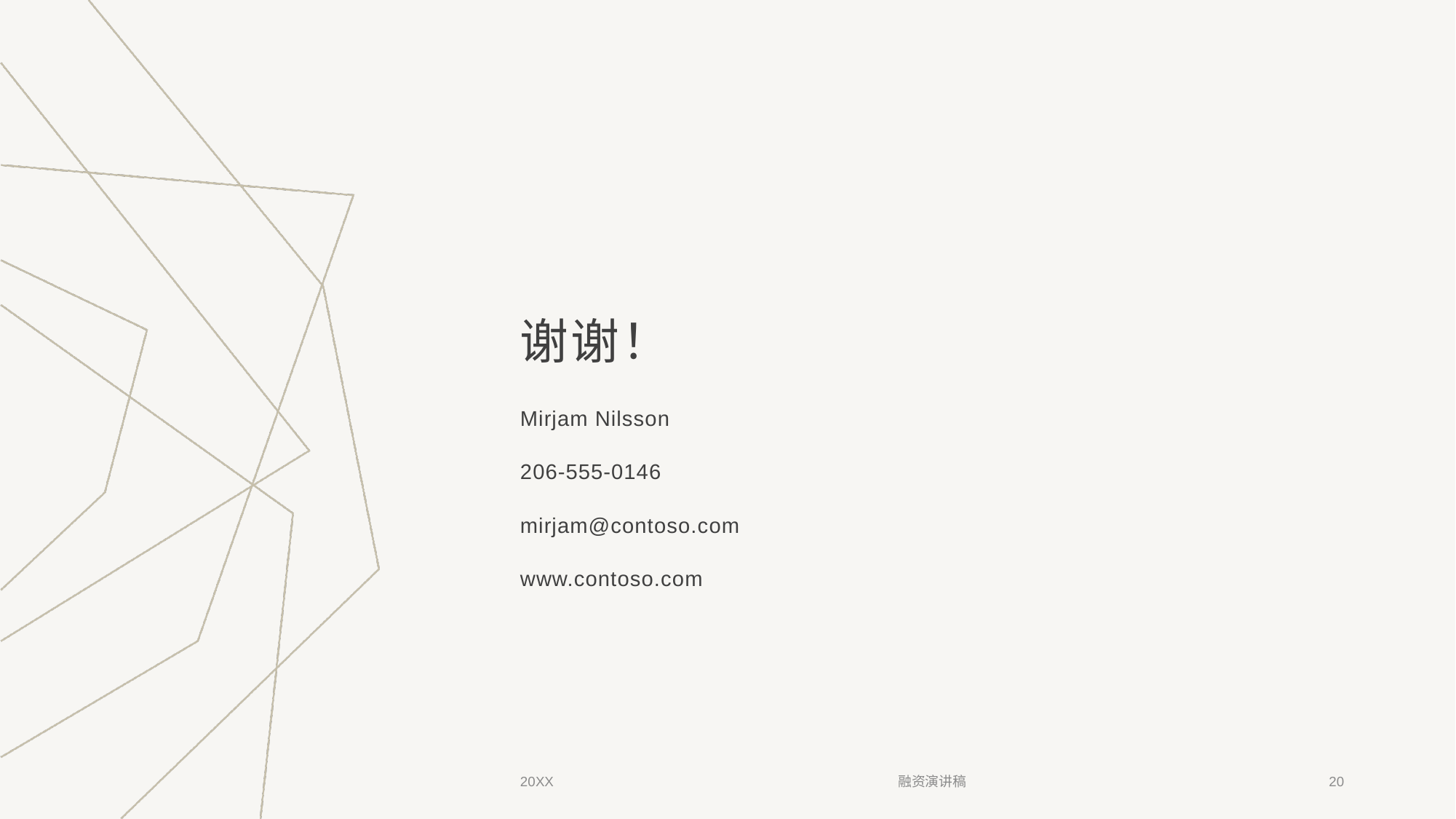

# 谢谢！
Mirjam Nilsson
206-555-0146
mirjam@contoso.com
www.contoso.com
20XX
融资演讲稿
20